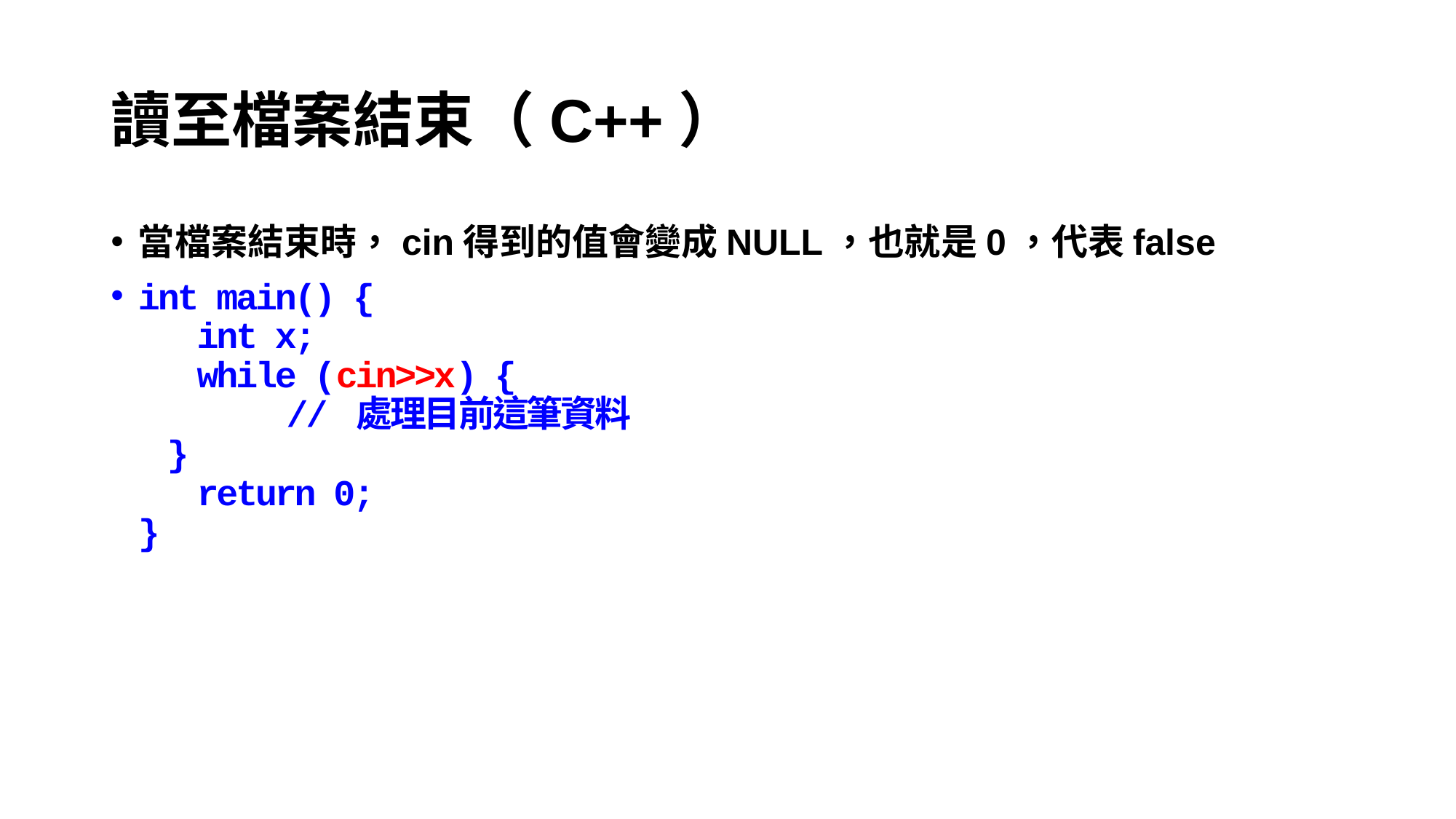

# 讀至檔案結束（C++）
當檔案結束時，cin得到的值會變成NULL，也就是0，代表false
int main() {
   int x;
   while (cin>>x) {
	  // 處理目前這筆資料
   }
   return 0;
}